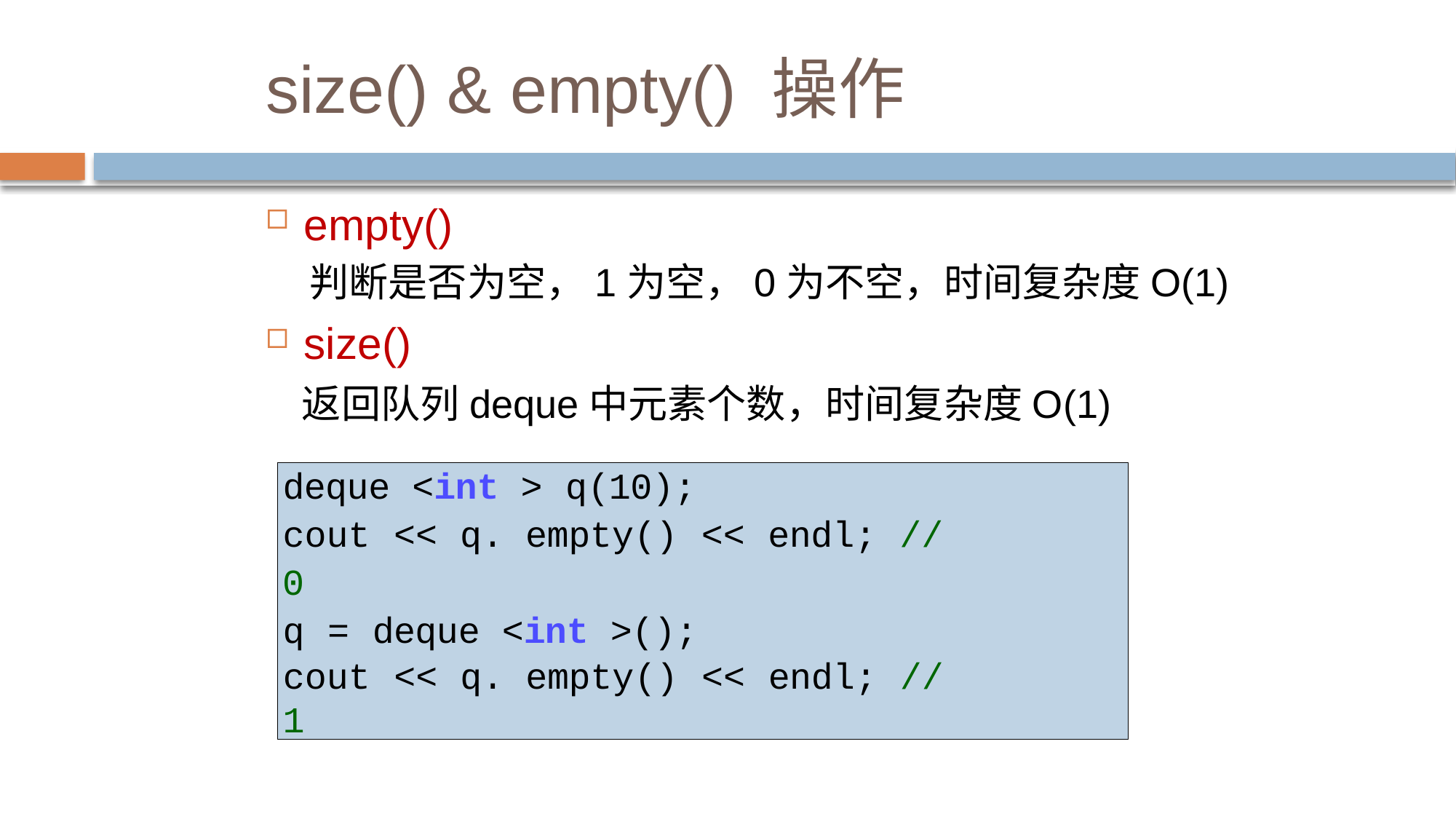

# size() & empty() 操作
empty()
判断是否为空，1为空，0为不空，时间复杂度O(1)
size()
   返回队列deque中元素个数，时间复杂度O(1)
deque <int > q(10);
cout << q. empty() << endl; // 0
q = deque <int >();
cout << q. empty() << endl; // 1